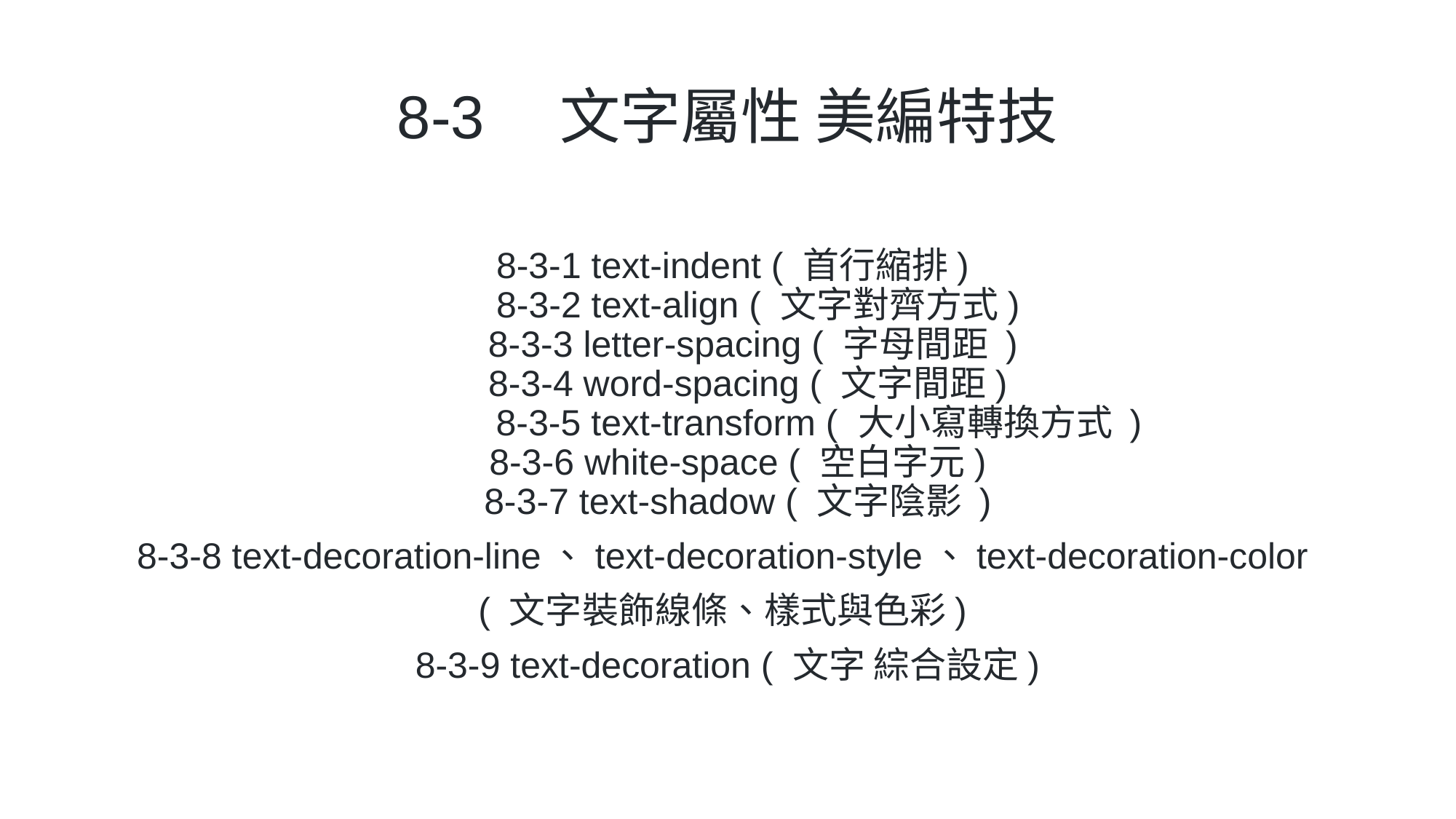

8-3　文字屬性 美編特技

 8-3-1 text-indent ( 首行縮排)
      8-3-2 text-align ( 文字對齊方式)
     8-3-3 letter-spacing ( 字母間距 )
    8-3-4 word-spacing ( 文字間距)
                  8-3-5 text-transform ( 大小寫轉換方式 )
  8-3-6 white-space ( 空白字元)
   8-3-7 text-shadow ( 文字陰影 )
8-3-8 text-decoration-line、text-decoration-style、text-decoration-color
( 文字裝飾線條、樣式與色彩)
8-3-9 text-decoration ( 文字 綜合設定)